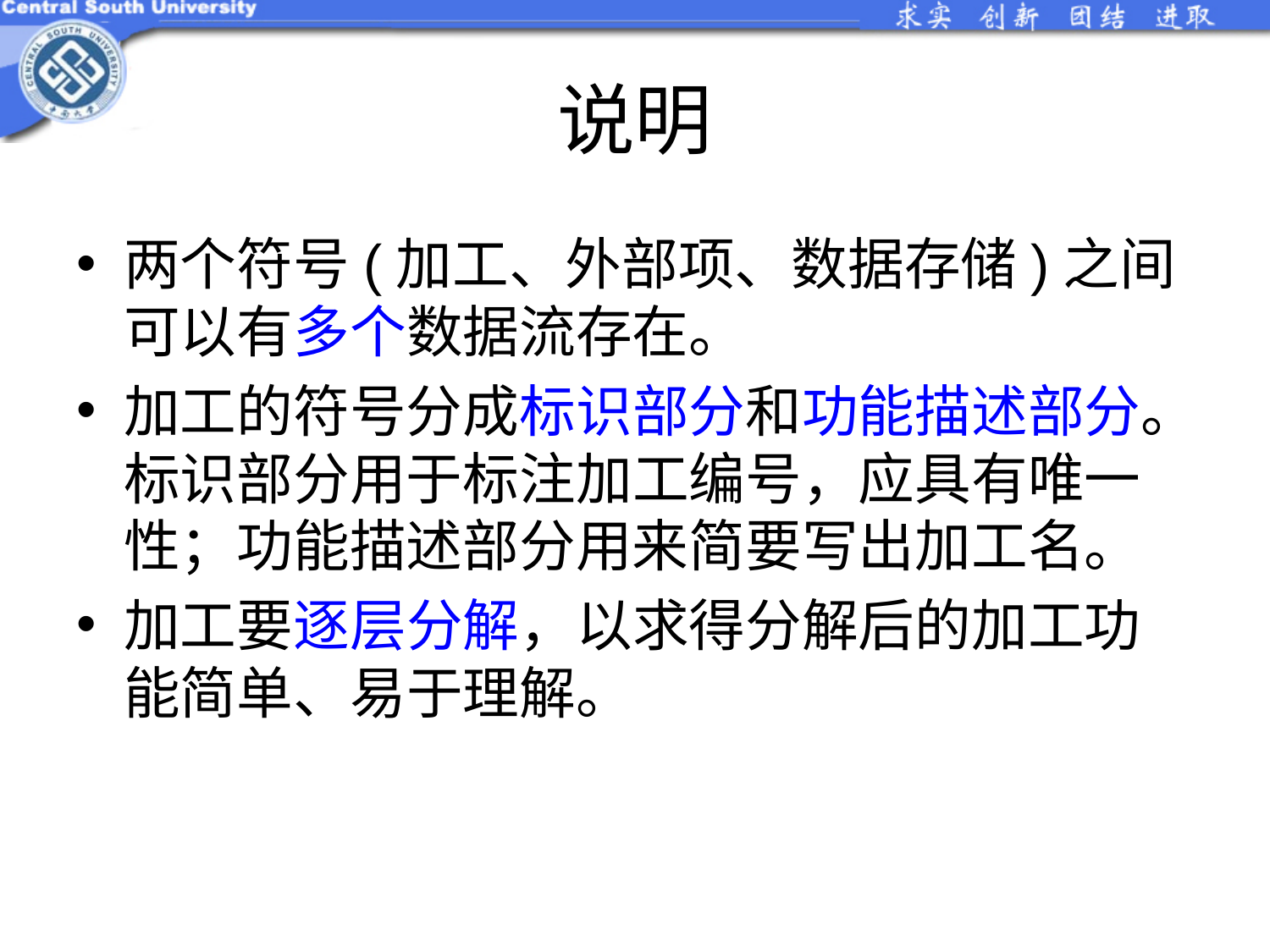

# 说明
两个符号(加工、外部项、数据存储)之间可以有多个数据流存在。
加工的符号分成标识部分和功能描述部分。标识部分用于标注加工编号，应具有唯一性；功能描述部分用来简要写出加工名。
加工要逐层分解，以求得分解后的加工功能简单、易于理解。